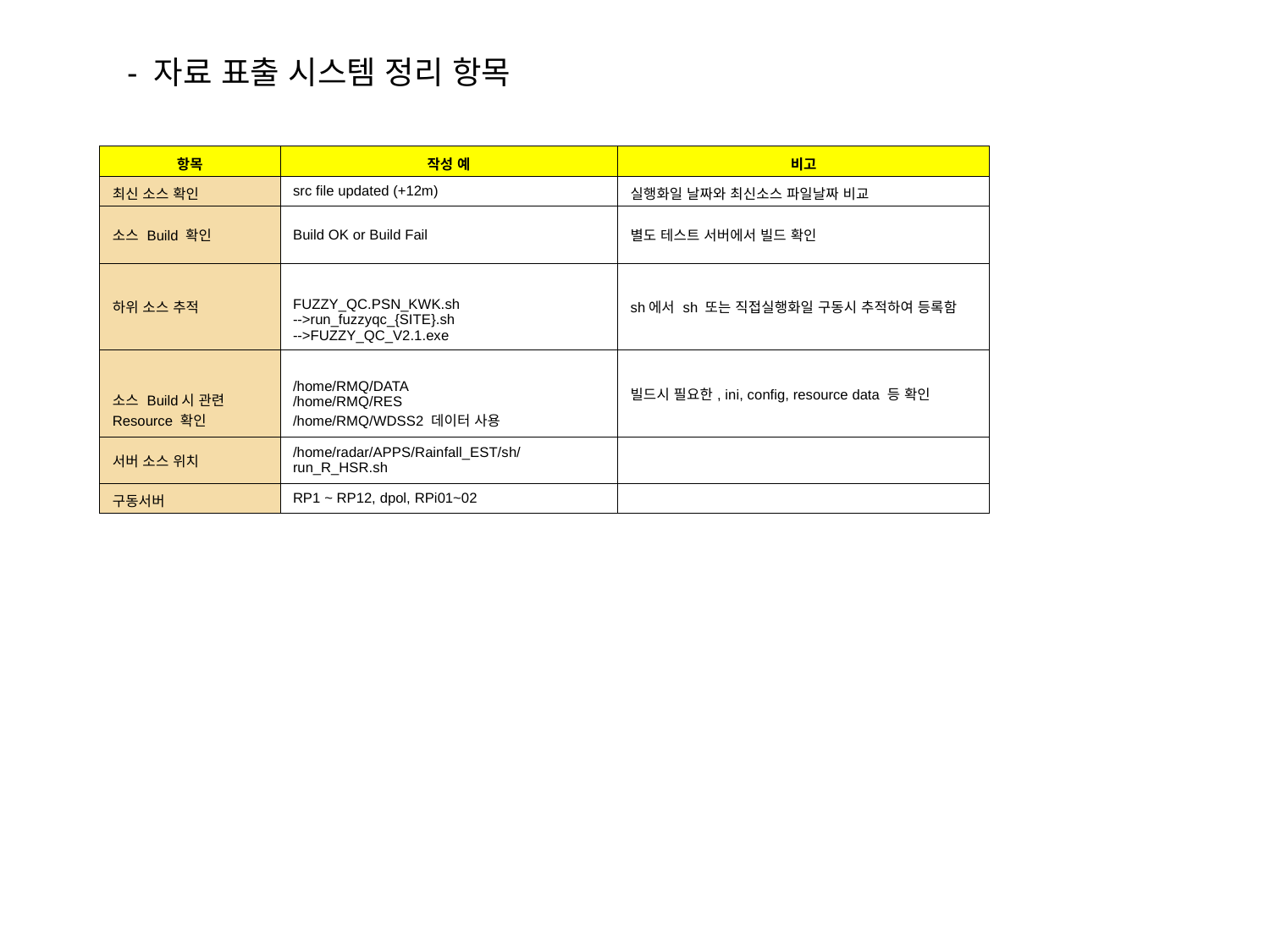

- 자료 표출 시스템 정리 항목
| 항목 | 작성 예 | 비고 |
| --- | --- | --- |
| 최신 소스 확인 | src file updated (+12m) | 실행화일 날짜와 최신소스 파일날짜 비교 |
| 소스 Build 확인 | Build OK or Build Fail | 별도 테스트 서버에서 빌드 확인 |
| 하위 소스 추적 | FUZZY\_QC.PSN\_KWK.sh -->run\_fuzzyqc\_{SITE}.sh -->FUZZY\_QC\_V2.1.exe | sh에서 sh 또는 직접실행화일 구동시 추적하여 등록함 |
| 소스 Build시 관련 Resource 확인 | /home/RMQ/DATA /home/RMQ/RES /home/RMQ/WDSS2 데이터 사용 | 빌드시 필요한, ini, config, resource data 등 확인 |
| 서버 소스 위치 | /home/radar/APPS/Rainfall\_EST/sh/run\_R\_HSR.sh |  |
| 구동서버 | RP1 ~ RP12, dpol, RPi01~02 |  |